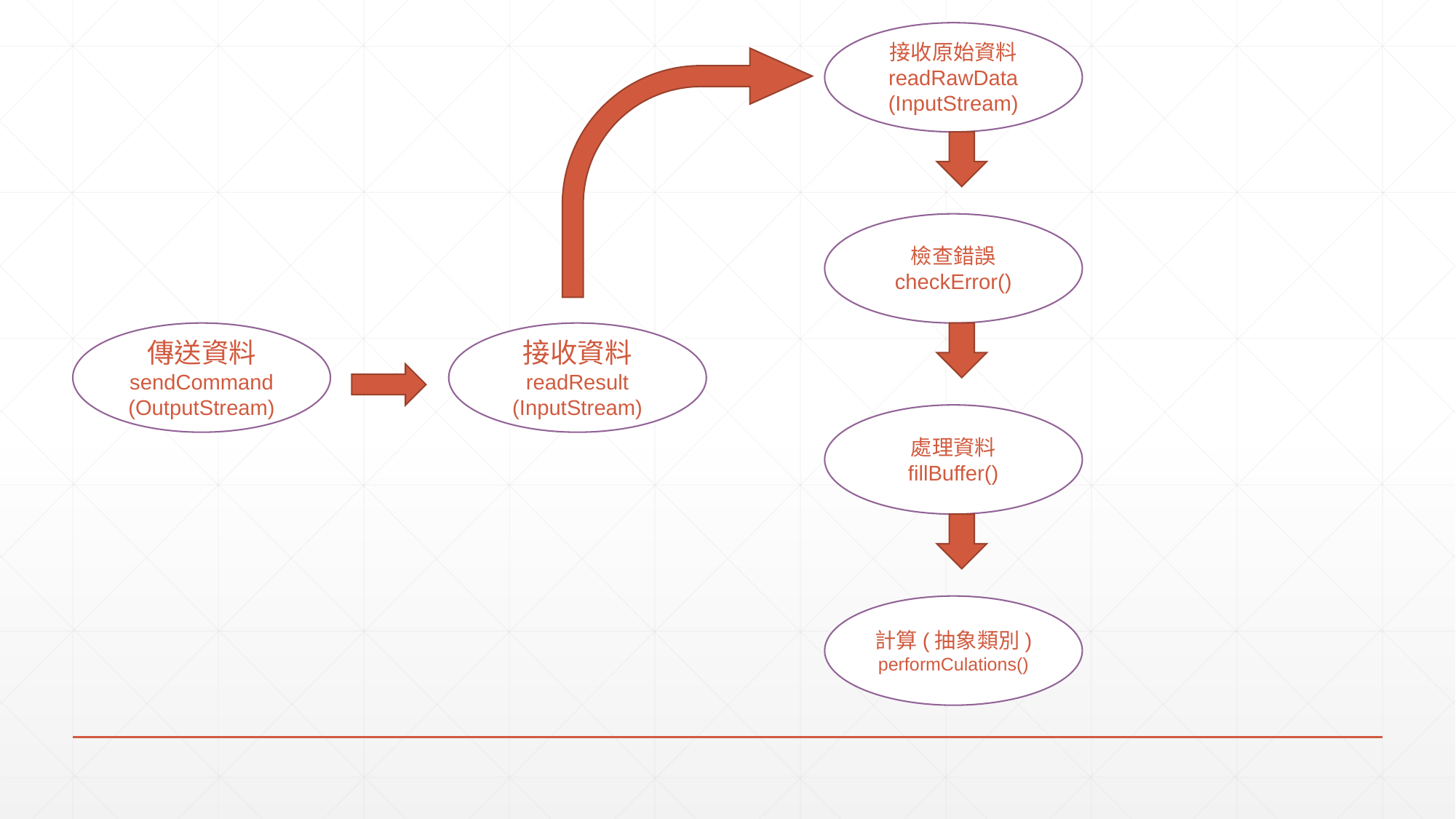

接收原始資料
readRawData
(InputStream)

檢查錯誤
checkError()
傳送資料
sendCommand
(OutputStream)
接收資料
readResult
(InputStream)

處理資料
fillBuffer()

計算(抽象類別)
performCulations()